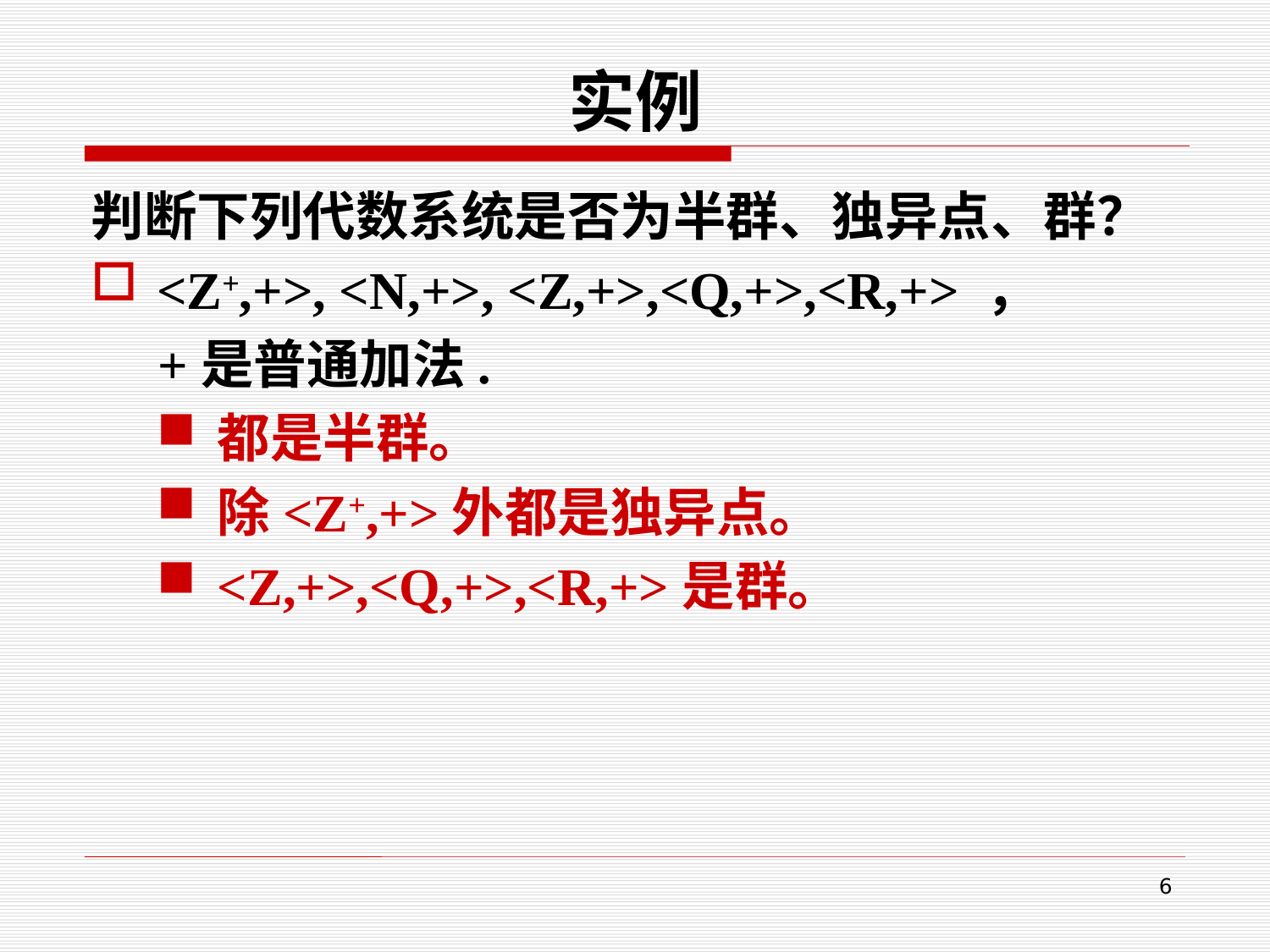

# 实例
判断下列代数系统是否为半群、独异点、群？
<Z+,+>, <N,+>, <Z,+>,<Q,+>,<R,+> ，
     +是普通加法.
都是半群。
除<Z+,+>外都是独异点。
<Z,+>,<Q,+>,<R,+>是群。

6